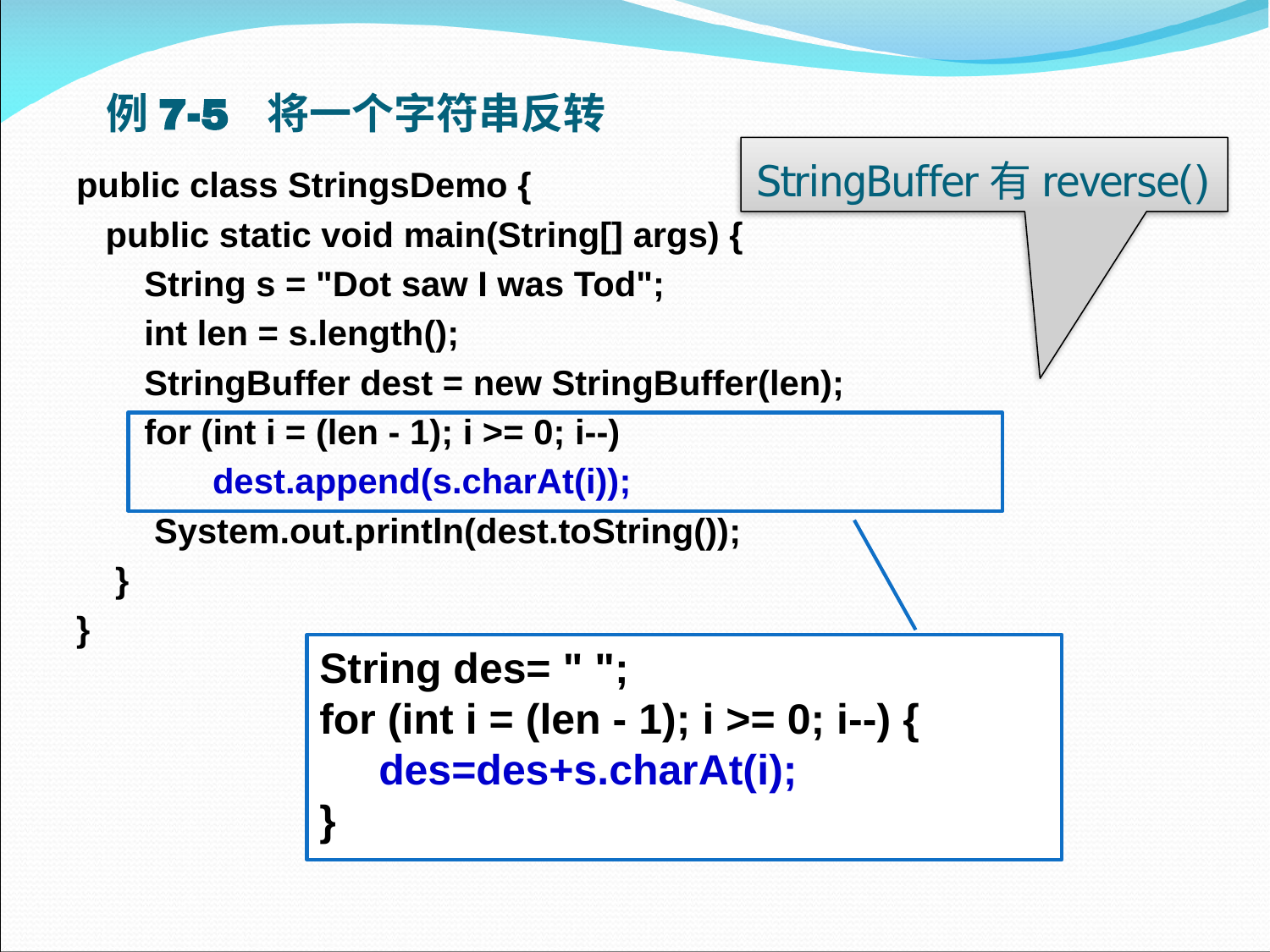

# 例7-5  将一个字符串反转
StringBuffer有reverse()
public class StringsDemo {
   public static void main(String[] args) {
       String s = "Dot saw I was Tod";
       int len = s.length();
       StringBuffer dest = new StringBuffer(len);
       for (int i = (len - 1); i >= 0; i--)
              dest.append(s.charAt(i));
        System.out.println(dest.toString());
    }
}

String des= " ";
for (int i = (len - 1); i >= 0; i--) {
     des=des+s.charAt(i);
}